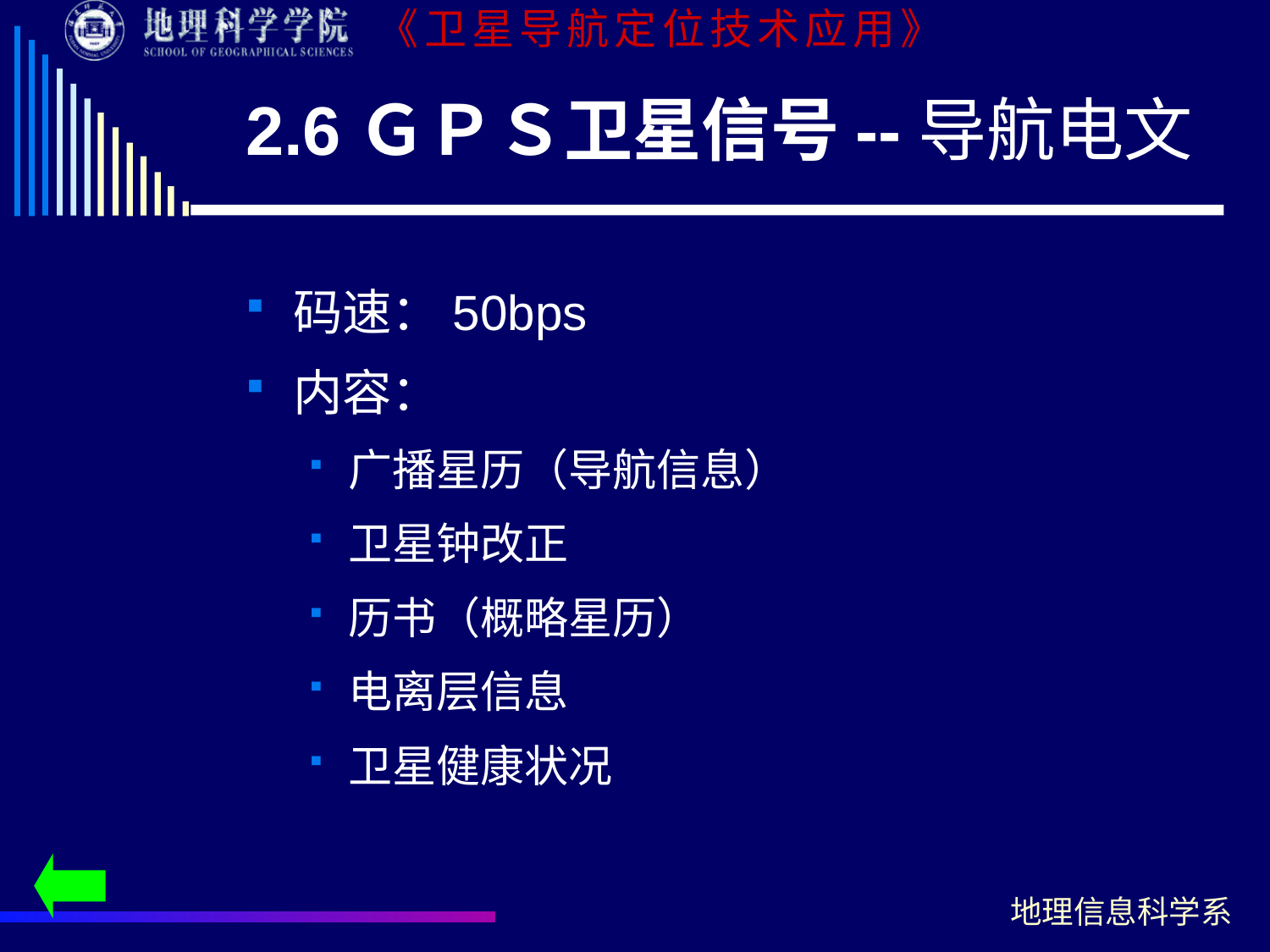

# 2.6ＧＰＳ卫星信号--导航电文
码速：50bps
内容：
广播星历（导航信息）
卫星钟改正
历书（概略星历）
电离层信息
卫星健康状况